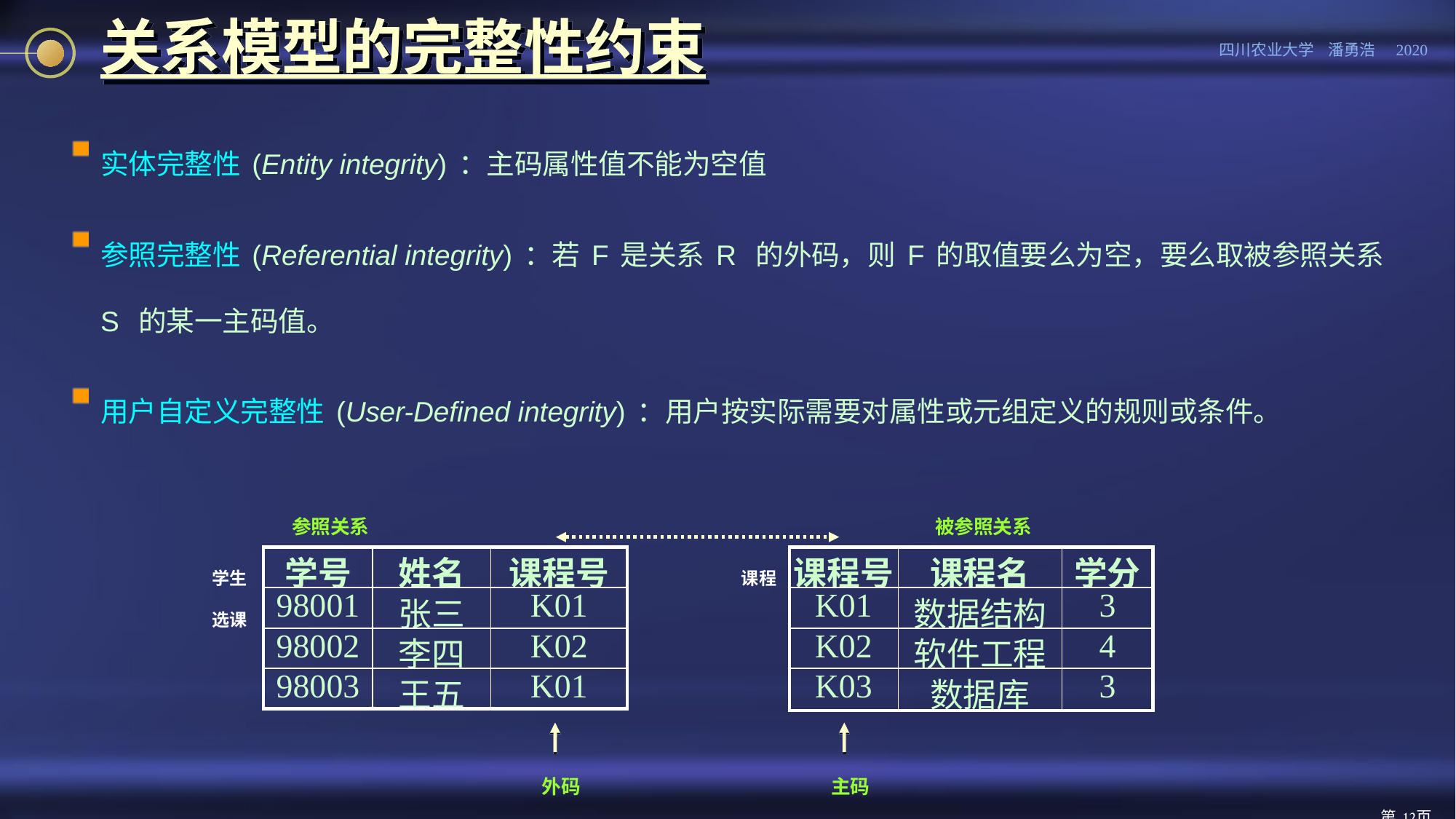

# 关系模型的完整性约束
实体完整性(Entity integrity)：主码属性值不能为空值
参照完整性(Referential integrity)：若F是关系R 的外码，则F的取值要么为空，要么取被参照关系S 的某一主码值。
用户自定义完整性(User-Defined integrity)：用户按实际需要对属性或元组定义的规则或条件。
参照关系
被参照关系

学生选课
| 学号 | 姓名 | 课程号 |
| --- | --- | --- |
| 98001 | 张三 | K01 |
| 98002 | 李四 | K02 |
| 98003 | 王五 | K01 |
课程
| 课程号 | 课程名 | 学分 |
| --- | --- | --- |
| K01 | 数据结构 | 3 |
| K02 | 软件工程 | 4 |
| K03 | 数据库 | 3 |

外码
主码